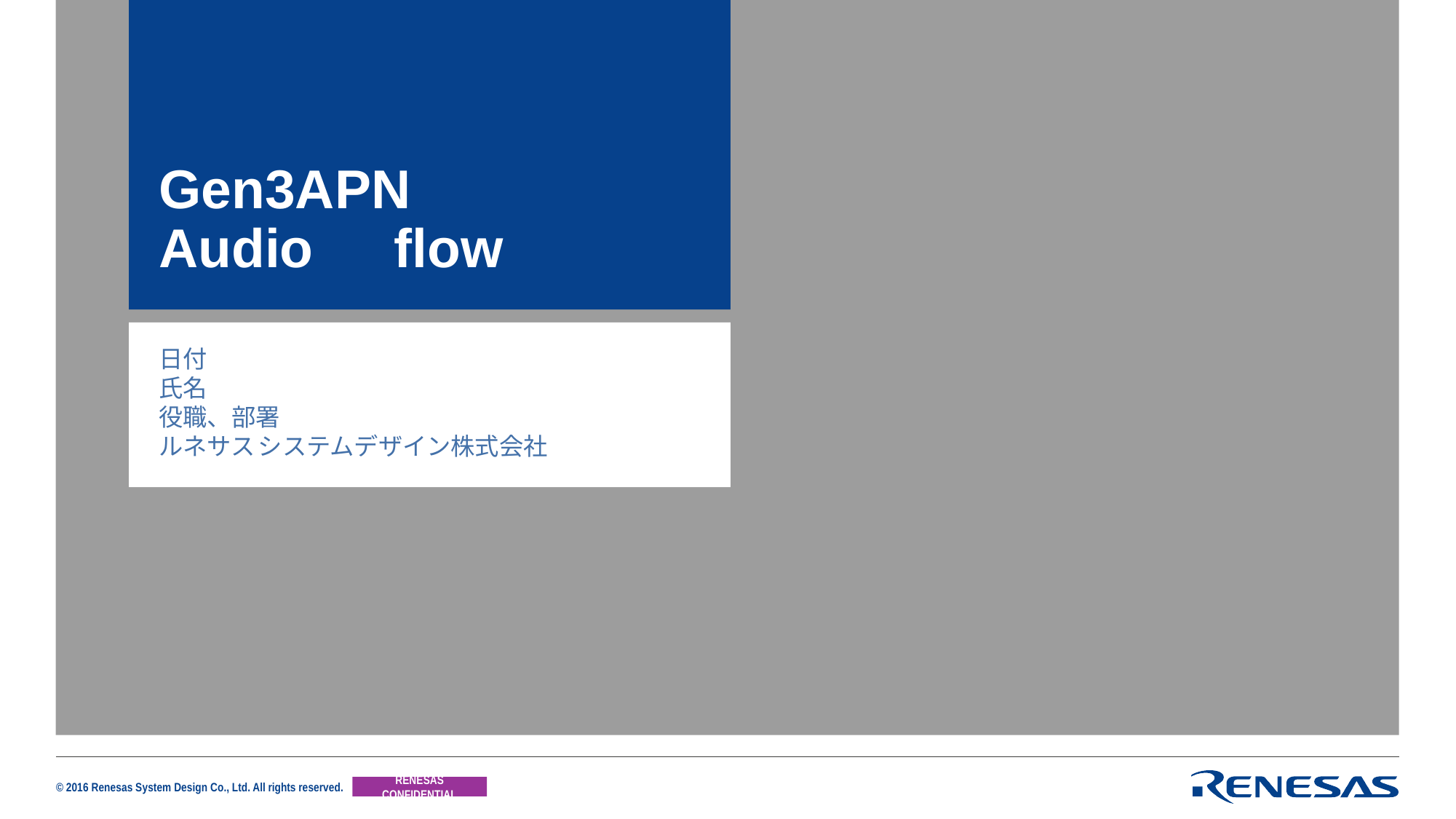

Gen3APN
Audio　flow
日付
氏名
役職、部署
ルネサス システムデザイン株式会社